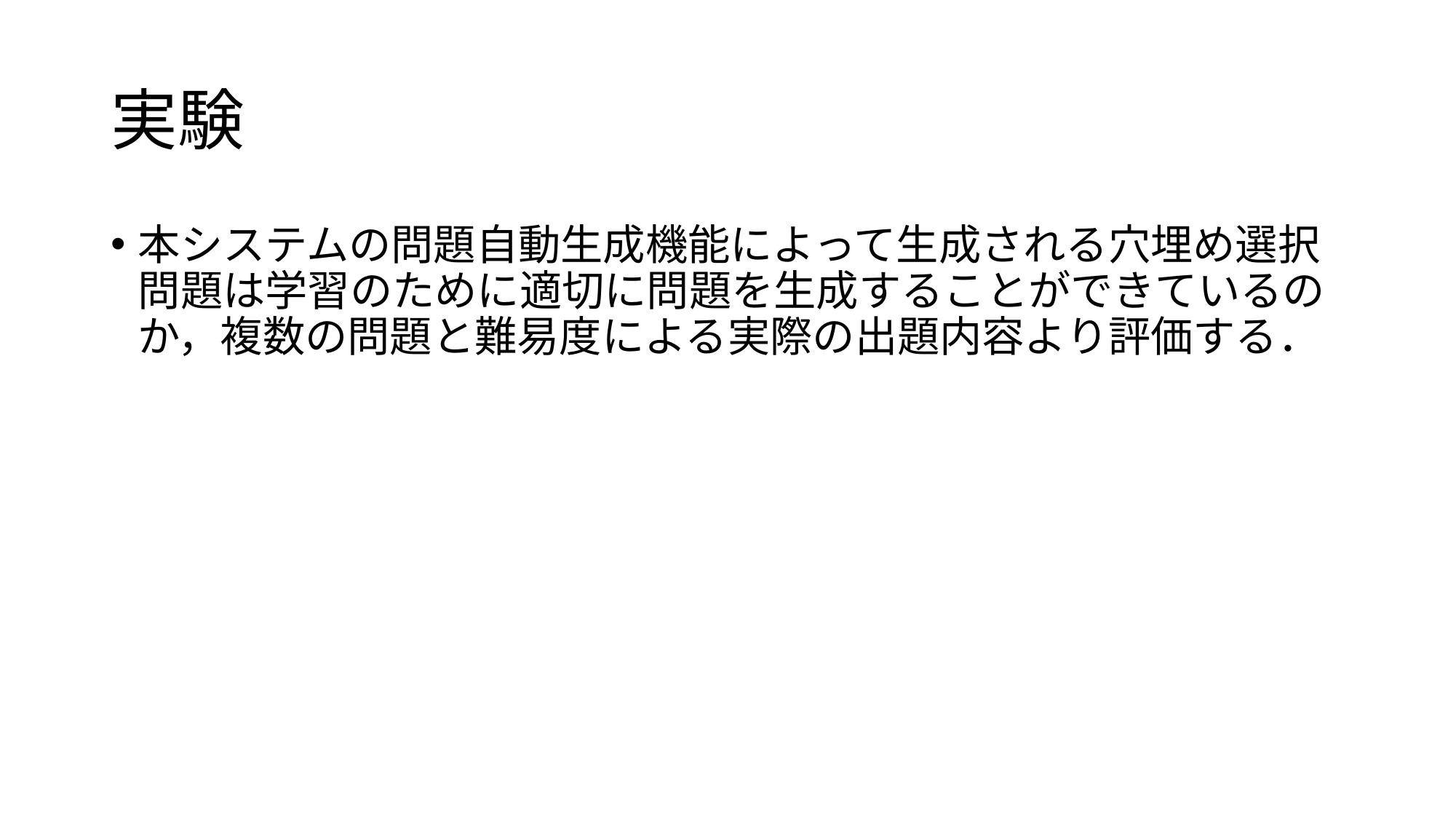

# 実験
本システムの問題自動生成機能によって生成される穴埋め選択問題は学習のために適切に問題を生成することができているのか，複数の問題と難易度による実際の出題内容より評価する．